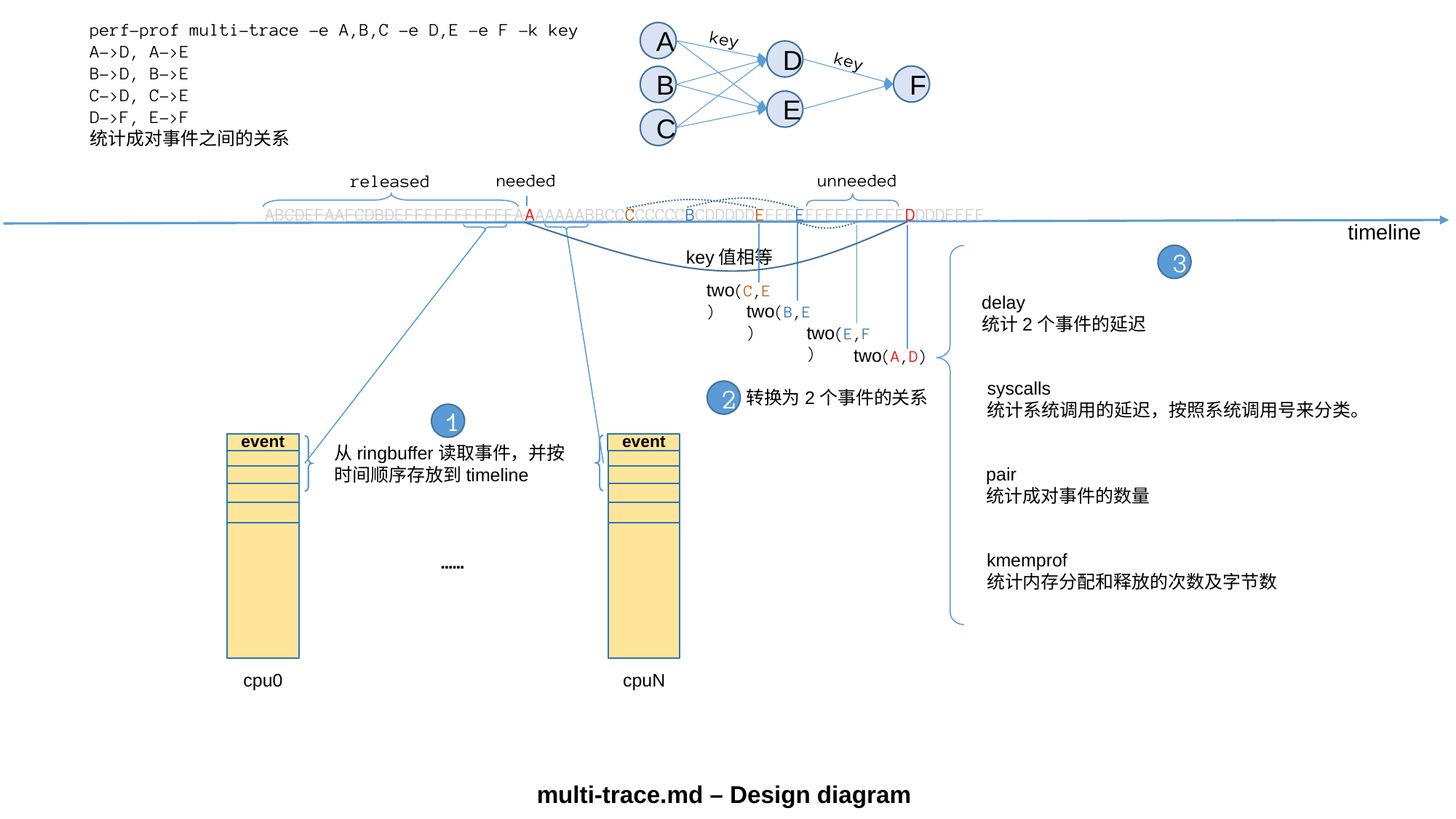

perf-prof multi-trace -e A,B,C -e D,E –e F –k key
A->D, A->E
B->D, B->E
C->D, C->E
D->F, E->F
统计成对事件之间的关系
A
B
C
D
E
F
key
key

needed
unneeded
released
ABCDEFAAFCDBDEFFFFFFFFFFFAAAAAAABBCCCCCCCCBCDDDDDEEEEEFFFFFFFFFFDDDDEEEE..

timeline

key值相等
3

two(C,E)
delay
统计2个事件的延迟
two(B,E)
two(E,F)
two(A,D)
syscalls
统计系统调用的延迟，按照系统调用号来分类。
转换为2个事件的关系
2
1

event
cpu0

event
cpuN

从ringbuffer读取事件，并按时间顺序存放到timeline
pair
统计成对事件的数量
……
kmemprof
统计内存分配和释放的次数及字节数
# multi-trace.md – Design diagram